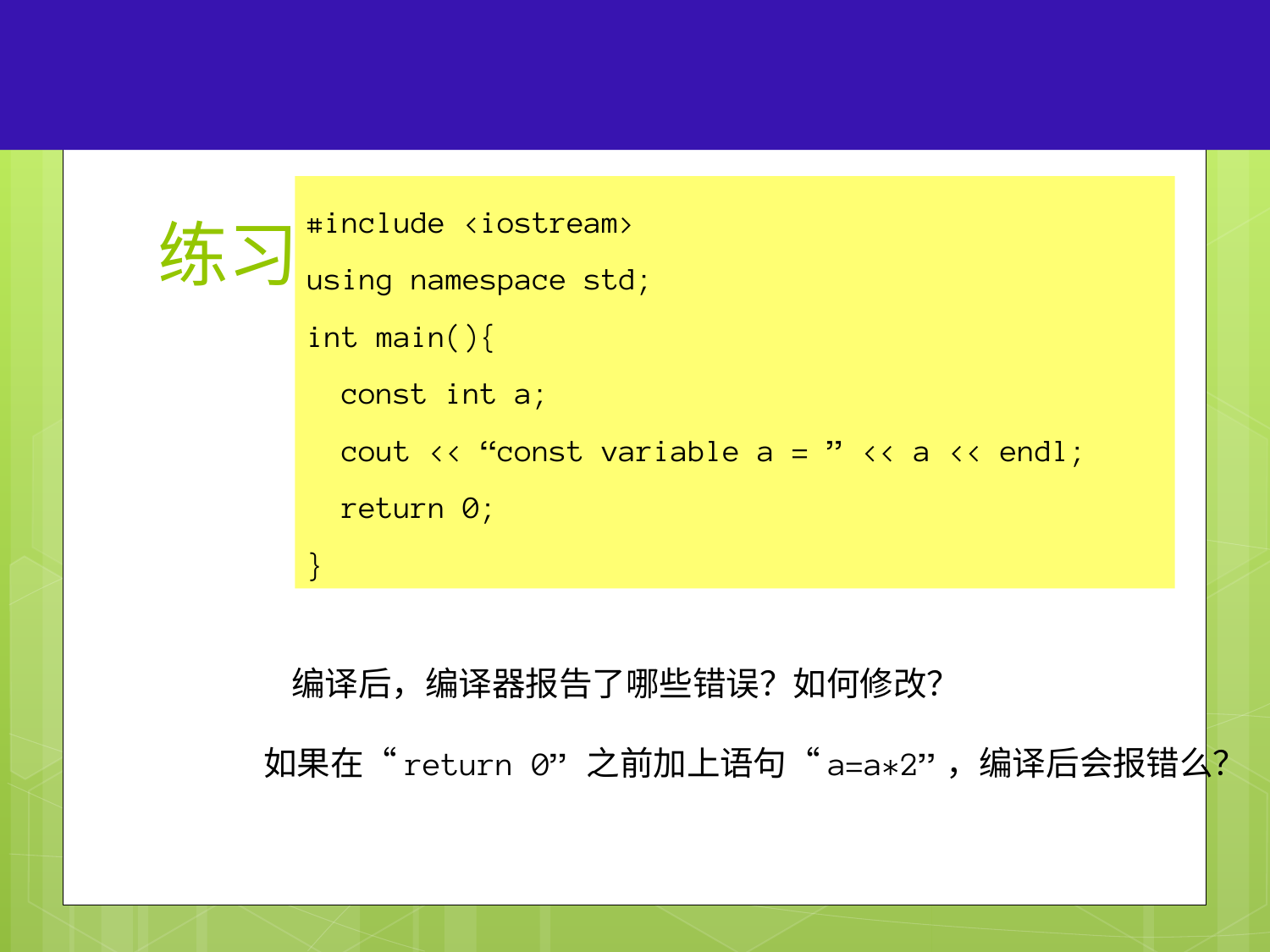

21
# 练习：const 限定符
#include <iostream>
using namespace std;
int main(){
  const int a;
  cout << “const variable a = ” << a << endl;
  return 0;
}
编译后，编译器报告了哪些错误？如何修改？
如果在“return 0” 之前加上语句“a=a*2”，编译后会报错么？